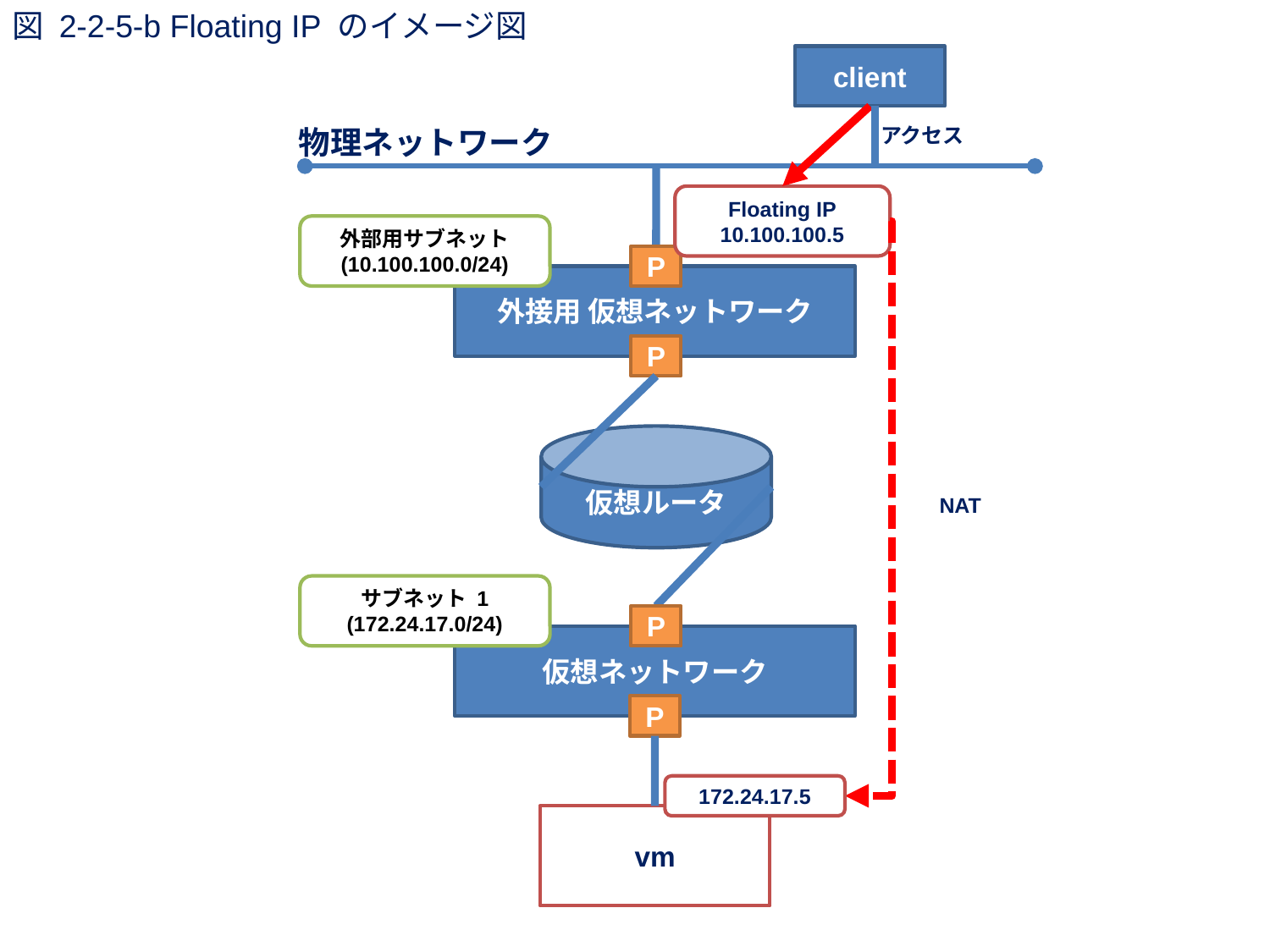

図 2-2-5-b Floating IP のイメージ図
client
物理ネットワーク
アクセス
Floating IP
10.100.100.5
外部用サブネット
(10.100.100.0/24)
P
外接用 仮想ネットワーク
P
仮想ルータ
NAT
サブネット 1
(172.24.17.0/24)
P
仮想ネットワーク
P
172.24.17.5
vm